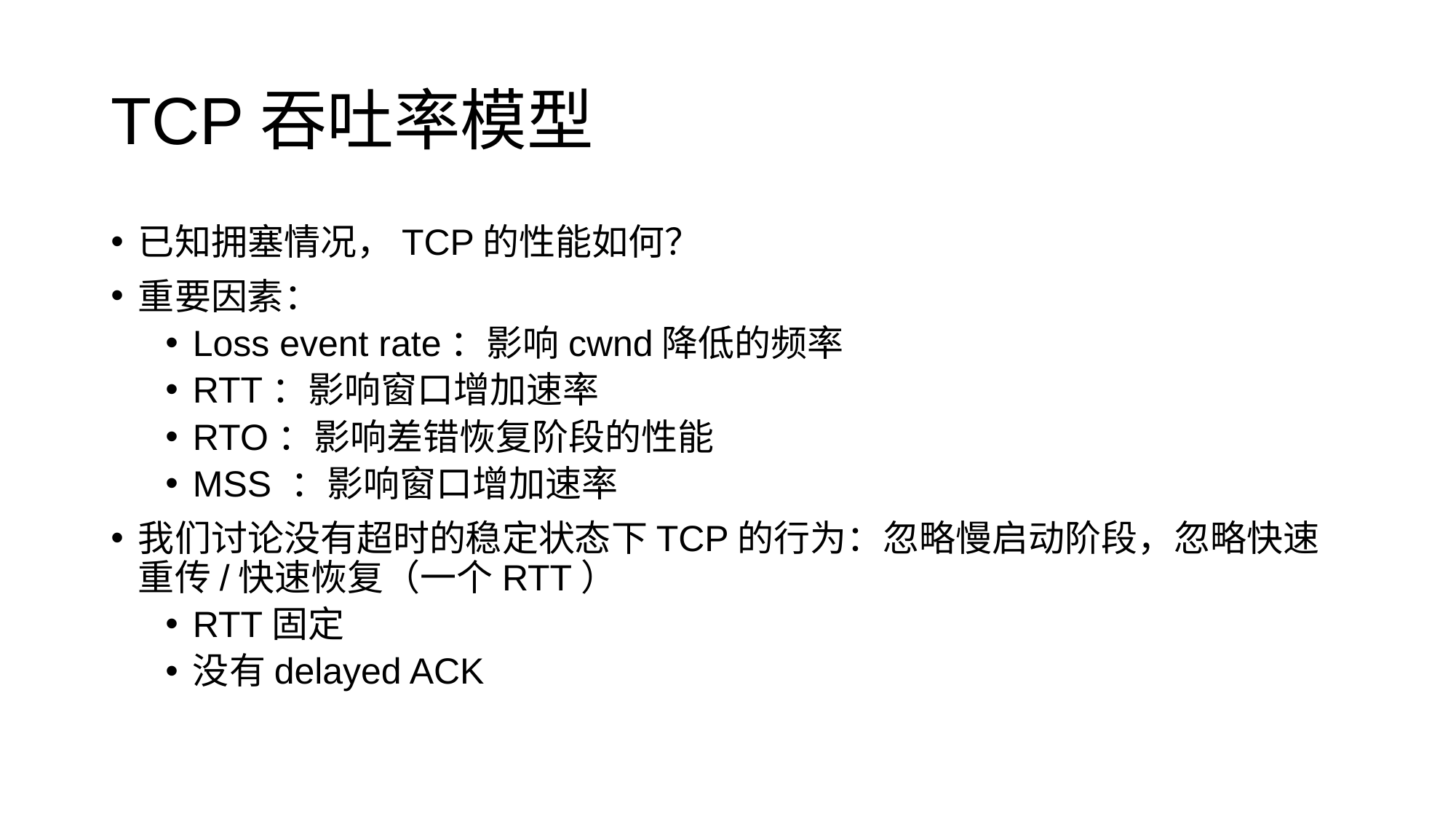

# TCP吞吐率模型
已知拥塞情况，TCP的性能如何？
重要因素：
Loss event rate：影响cwnd降低的频率
RTT：影响窗口增加速率
RTO：影响差错恢复阶段的性能
MSS ：影响窗口增加速率
我们讨论没有超时的稳定状态下TCP的行为：忽略慢启动阶段，忽略快速重传/快速恢复（一个RTT）
RTT固定
没有delayed ACK